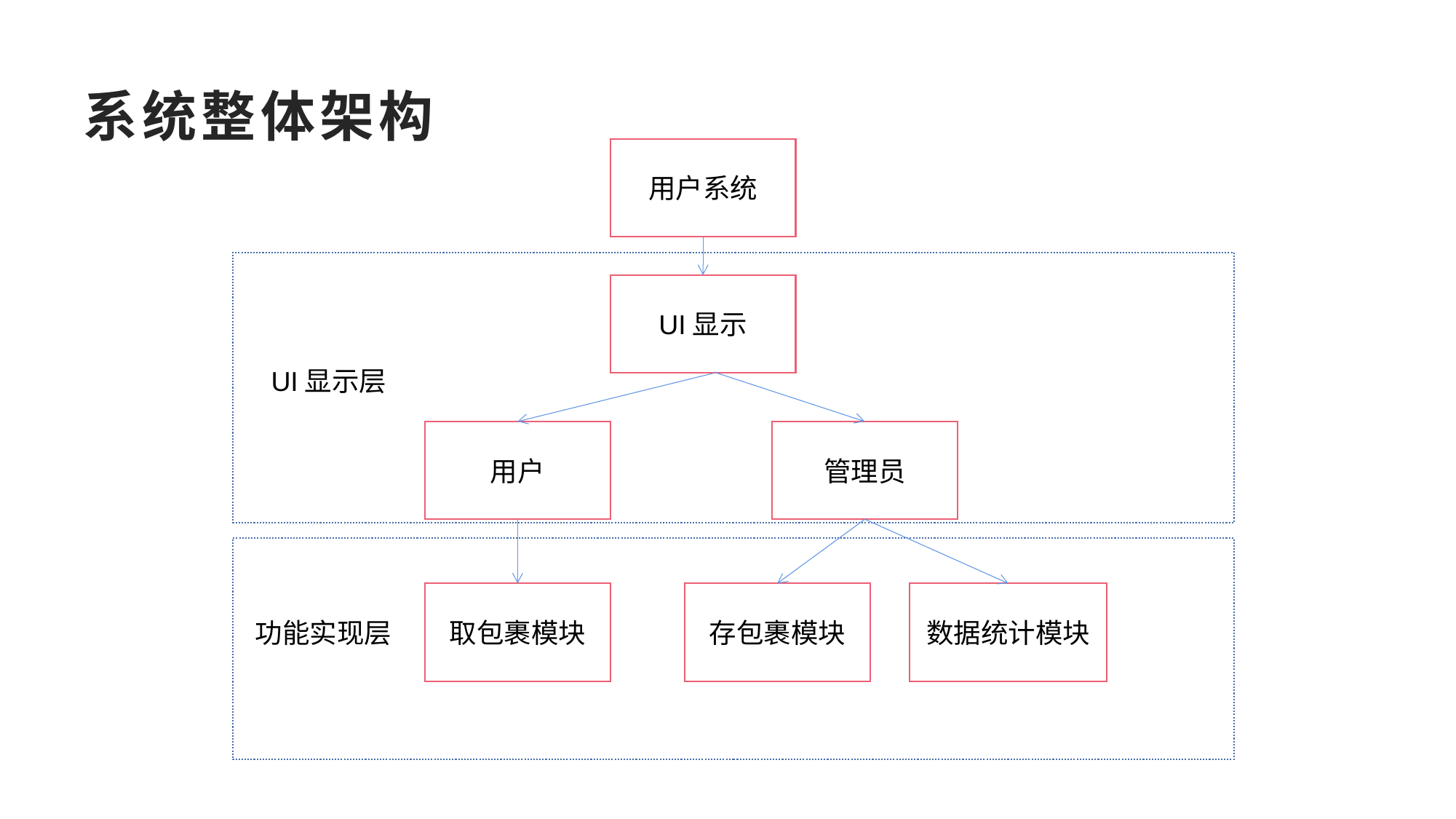

# 系统整体架构
用户系统

UI显示
UI显示层
用户
管理员

取包裹模块
存包裹模块
数据统计模块
功能实现层